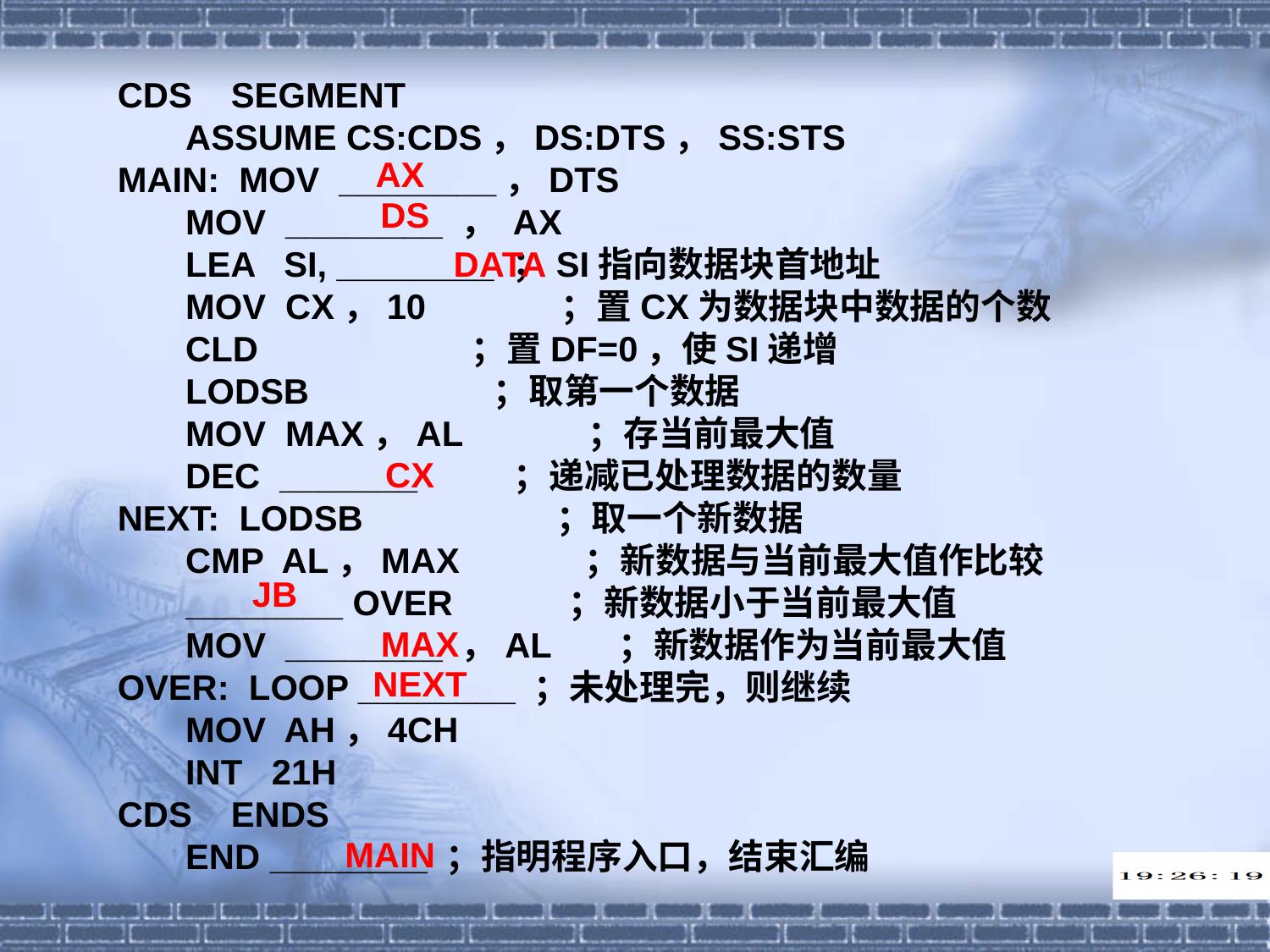

CDS    SEGMENT
       ASSUME CS:CDS，DS:DTS，SS:STS
MAIN:  MOV  ________，DTS
       MOV  ________ ， AX
       LEA   SI, ________ ；SI指向数据块首地址
       MOV  CX，10             ；置CX为数据块中数据的个数
       CLD                     ；置DF=0，使SI递增
       LODSB                  ；取第一个数据
       MOV  MAX，AL            ；存当前最大值
       DEC  _______         ；递减已处理数据的数量
NEXT:  LODSB                   ；取一个新数据
       CMP  AL，MAX            ；新数据与当前最大值作比较
       ________ OVER           ；新数据小于当前最大值
       MOV  ________ ，AL      ；新数据作为当前最大值
OVER:  LOOP ________ ；未处理完，则继续
       MOV  AH，4CH
       INT   21H
CDS    ENDS
       END ________ ；指明程序入口，结束汇编
AX
DS
DATA
CX
JB
MAX
NEXT
MAIN
78